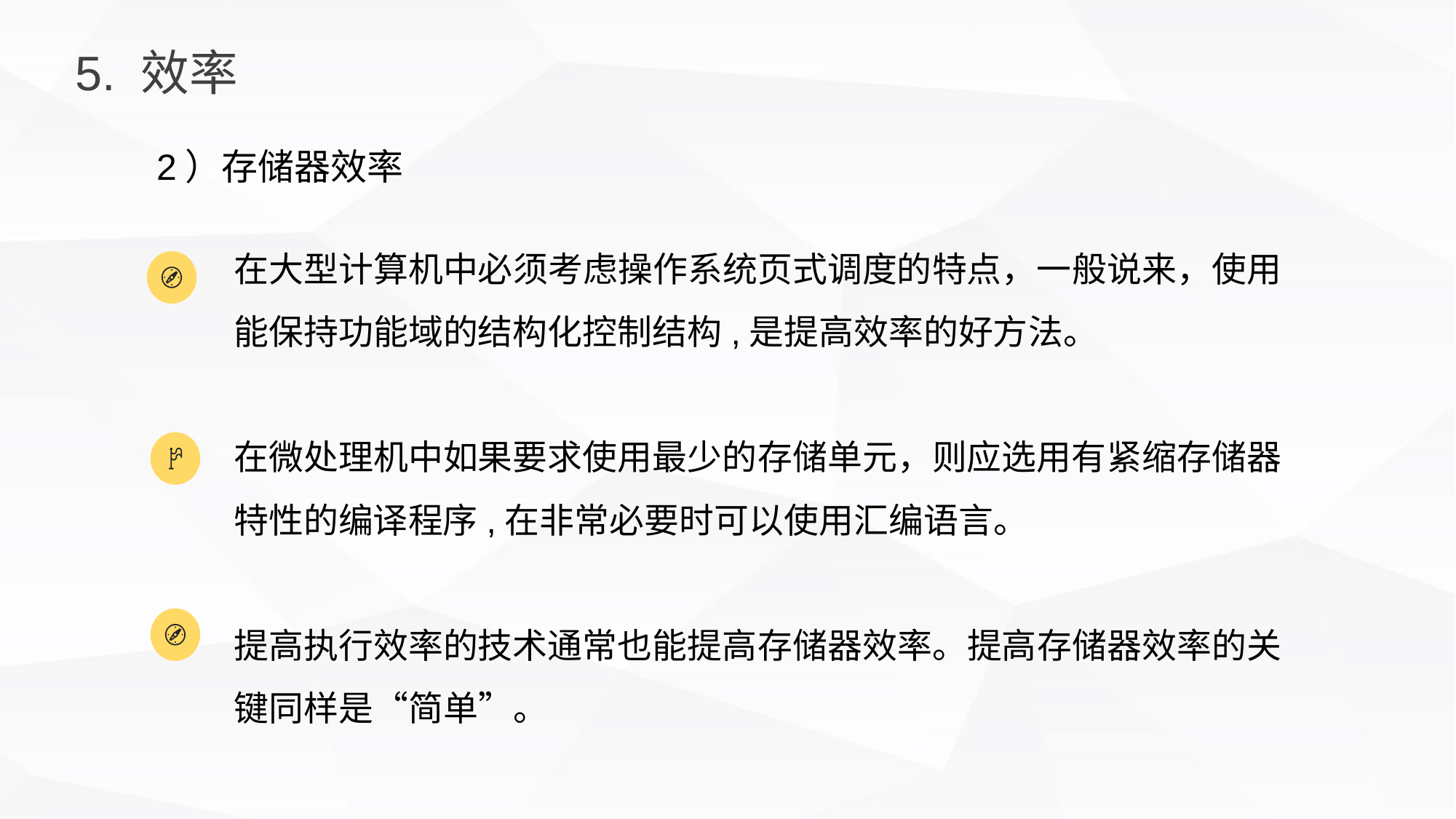

5. 效率
2）存储器效率
在大型计算机中必须考虑操作系统页式调度的特点，一般说来，使用能保持功能域的结构化控制结构,是提高效率的好方法。

在微处理机中如果要求使用最少的存储单元，则应选用有紧缩存储器特性的编译程序,在非常必要时可以使用汇编语言。

提高执行效率的技术通常也能提高存储器效率。提高存储器效率的关键同样是“简单”。